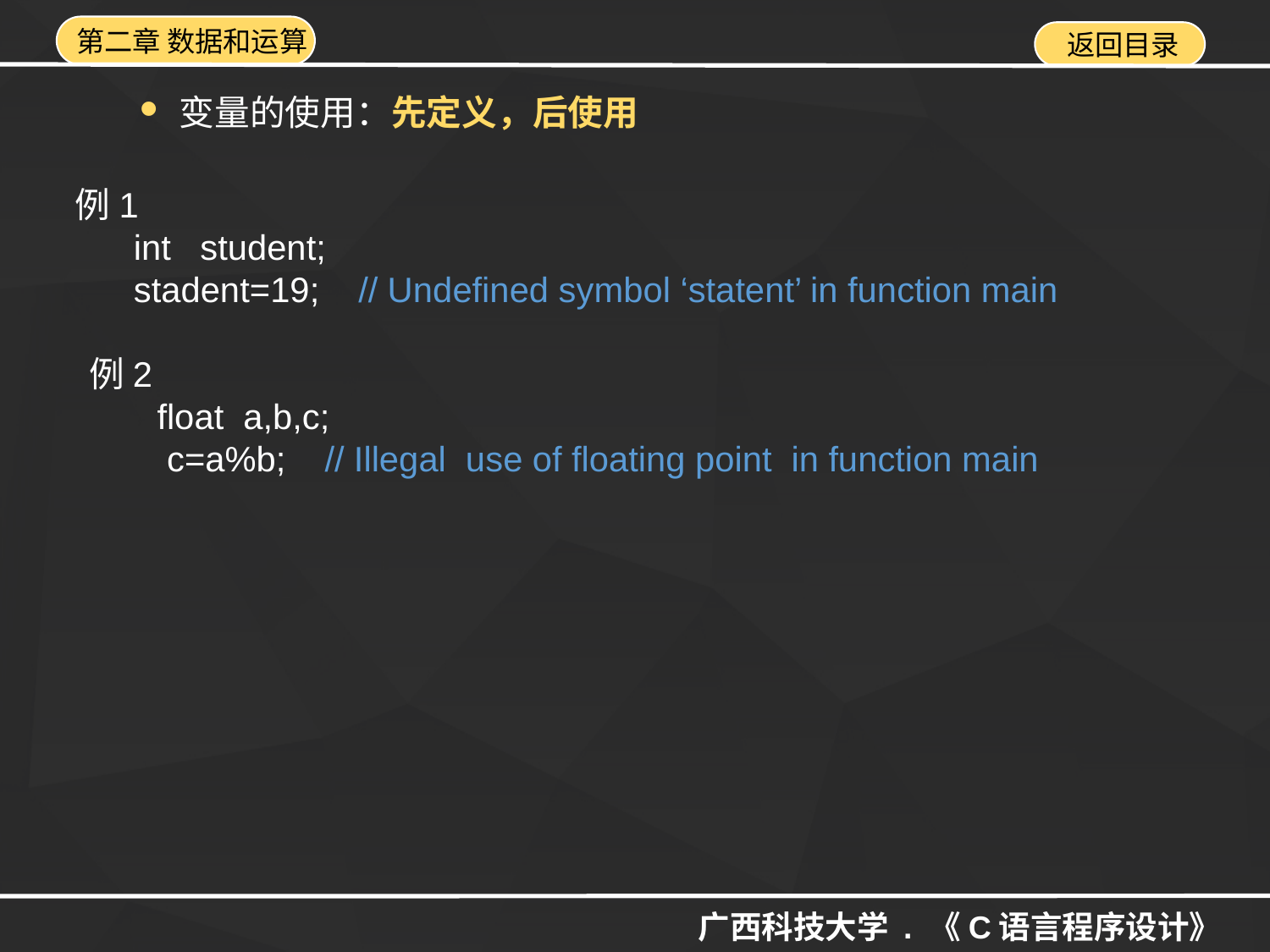

变量的使用：先定义，后使用
例1
      int   student;
      stadent=19;    // Undefined symbol ‘statent’ in function main
例2
       float  a,b,c;
        c=a%b;    // Illegal  use of floating point  in function main